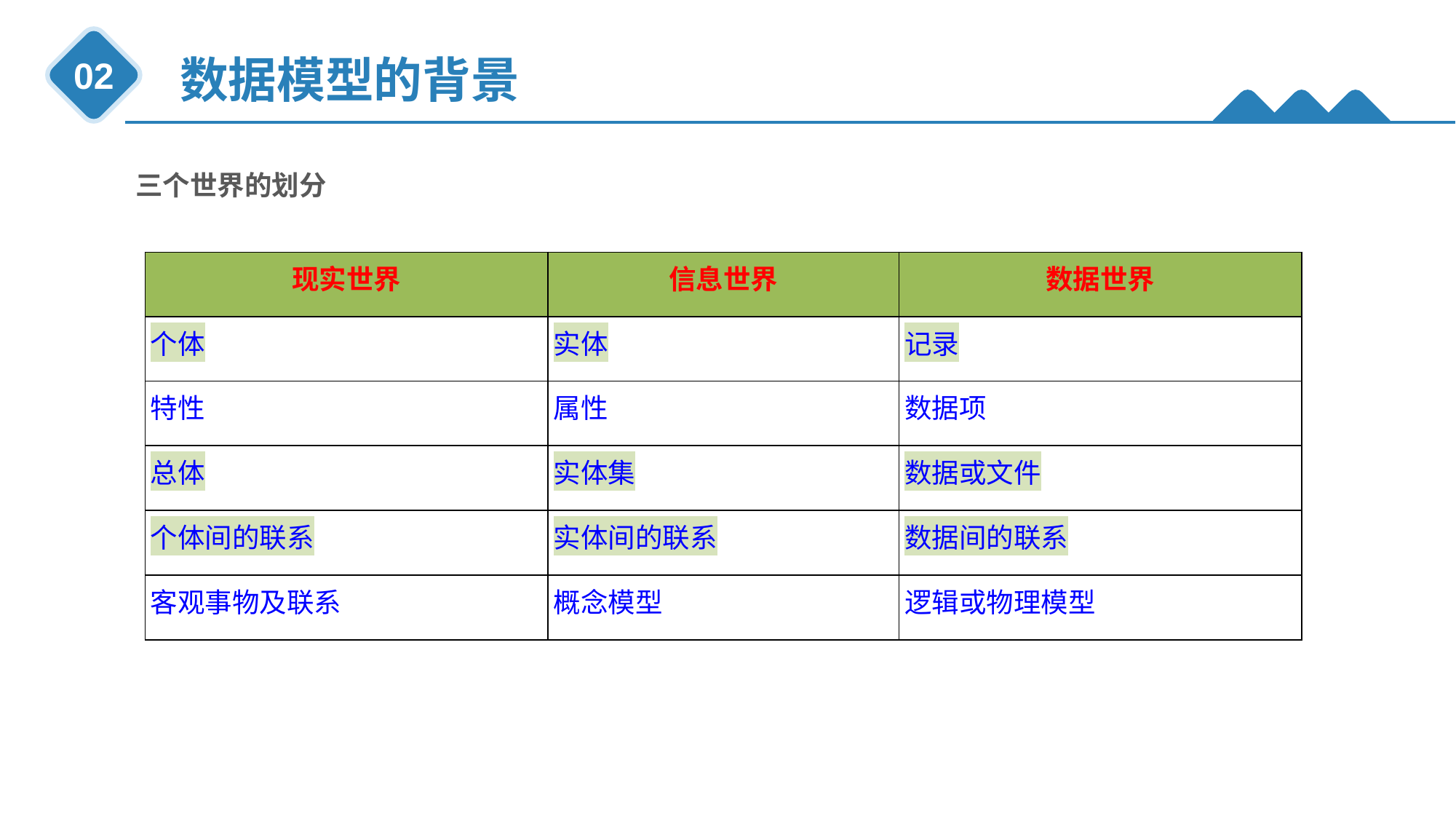

数据模型的背景
02

三个世界的划分
| 现实世界 | 信息世界 | 数据世界 |
| --- | --- | --- |
| 个体 | 实体 | 记录 |
| 特性 | 属性 | 数据项 |
| 总体 | 实体集 | 数据或文件 |
| 个体间的联系 | 实体间的联系 | 数据间的联系 |
| 客观事物及联系 | 概念模型 | 逻辑或物理模型 |